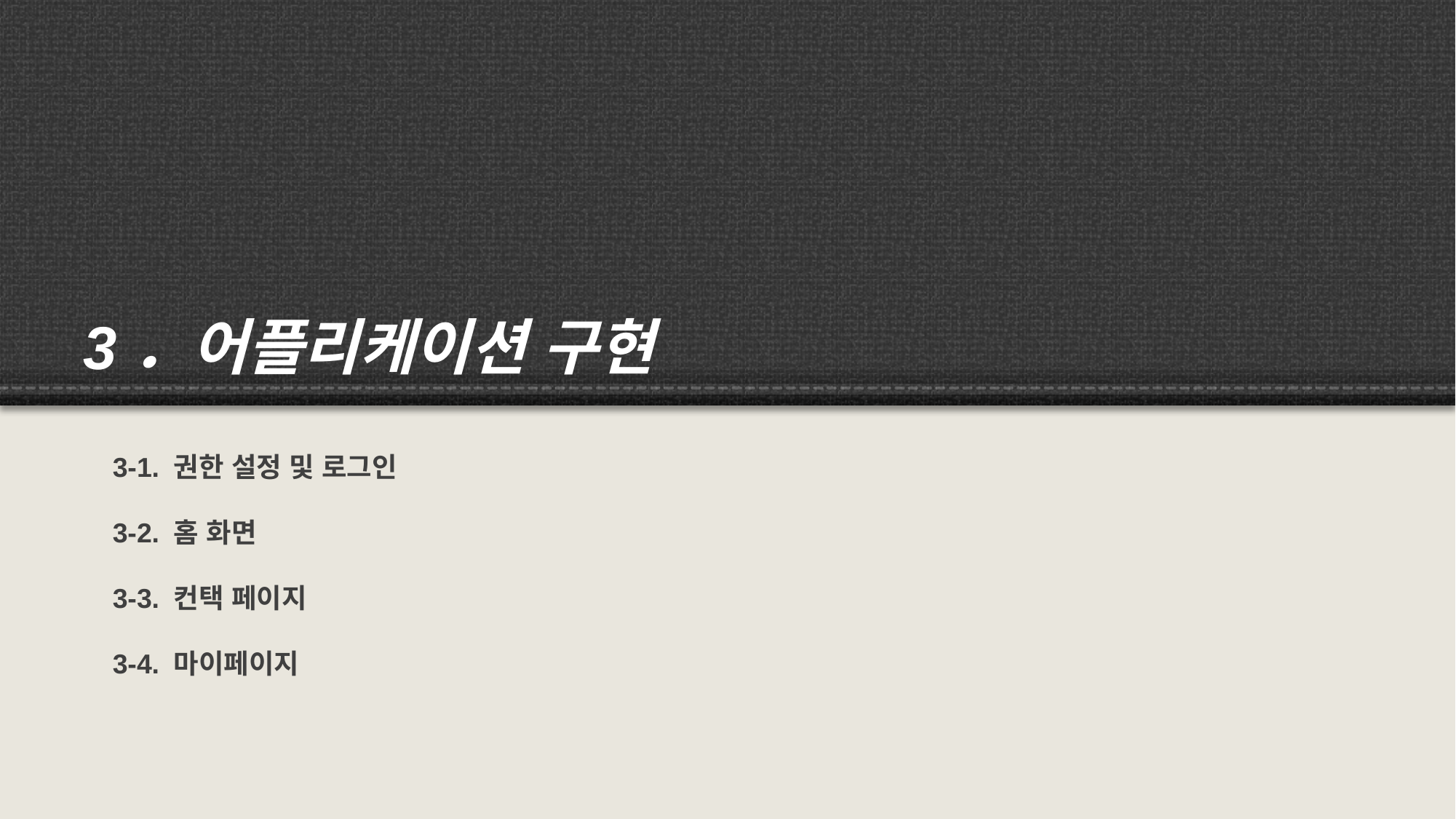

3．어플리케이션 구현

3-1. 권한 설정 및 로그인

3-2. 홈 화면

3-3. 컨택 페이지

3-4. 마이페이지